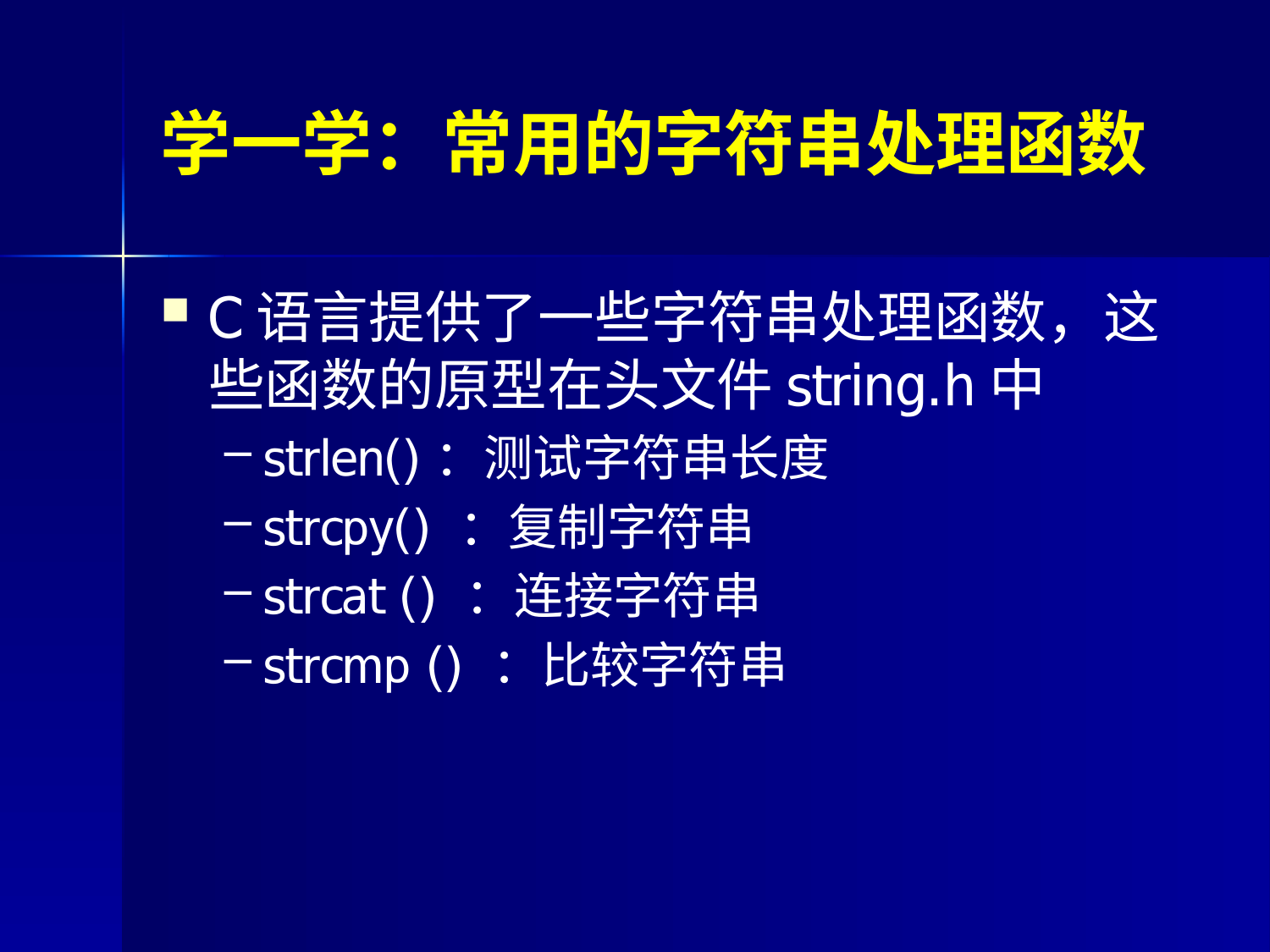

# 学一学：常用的字符串处理函数
C语言提供了一些字符串处理函数，这些函数的原型在头文件string.h中
strlen()：测试字符串长度
strcpy() ：复制字符串
strcat () ：连接字符串
strcmp () ：比较字符串